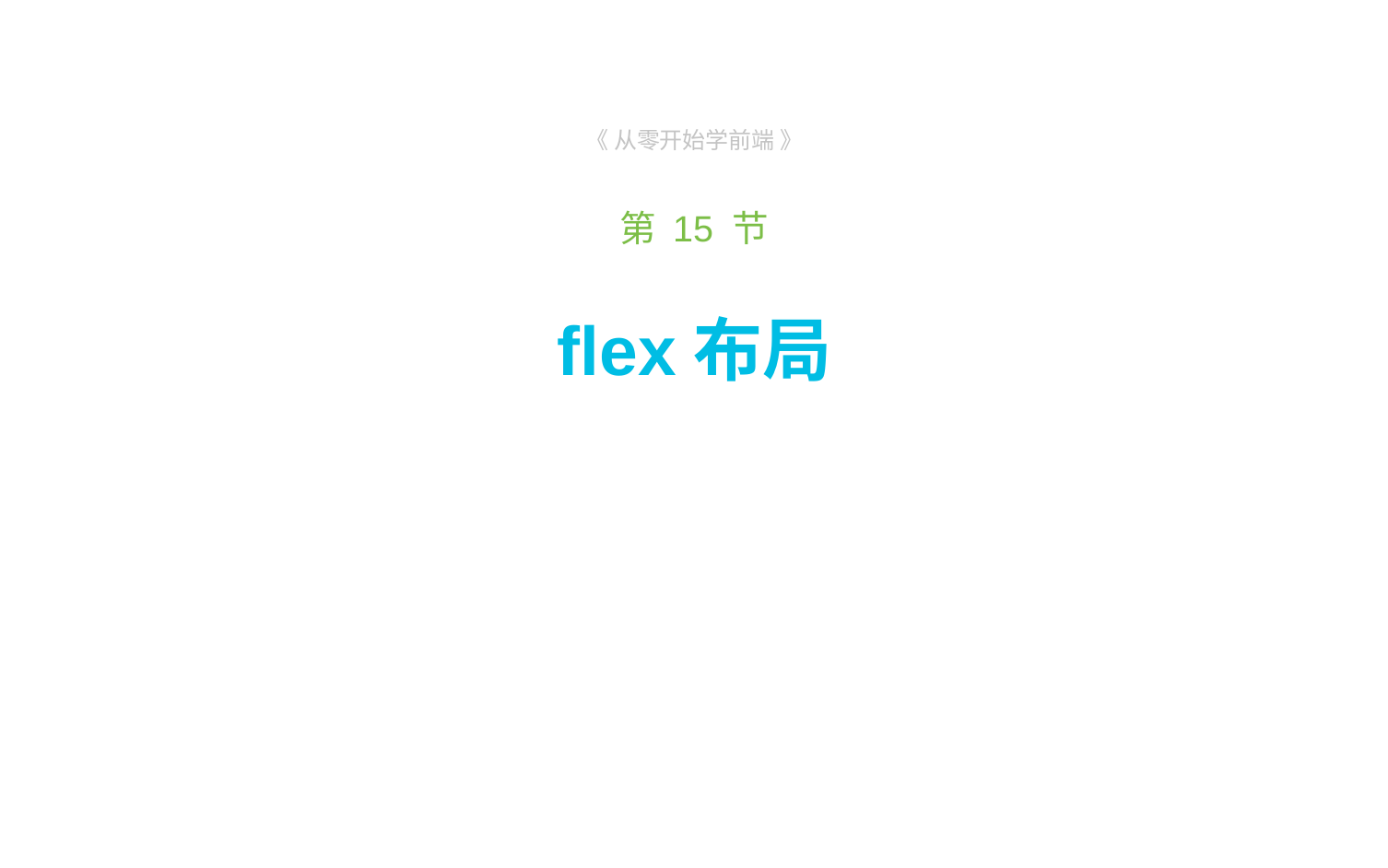

《 从零开始学前端 》
第 15 节
# flex布局